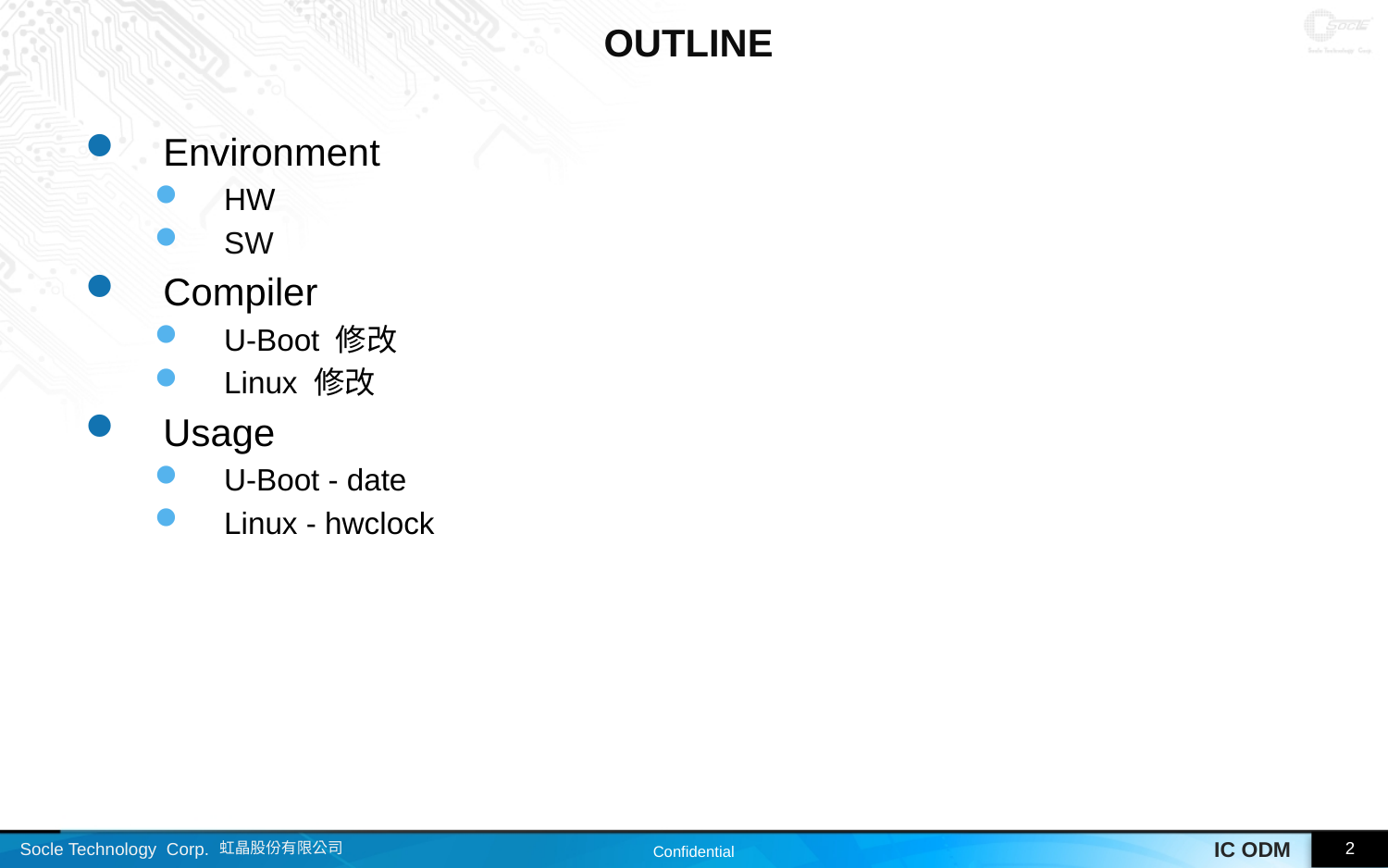

# OUTLINE
Environment
HW
SW
Compiler
U-Boot 修改
Linux 修改
Usage
U-Boot - date
Linux - hwclock